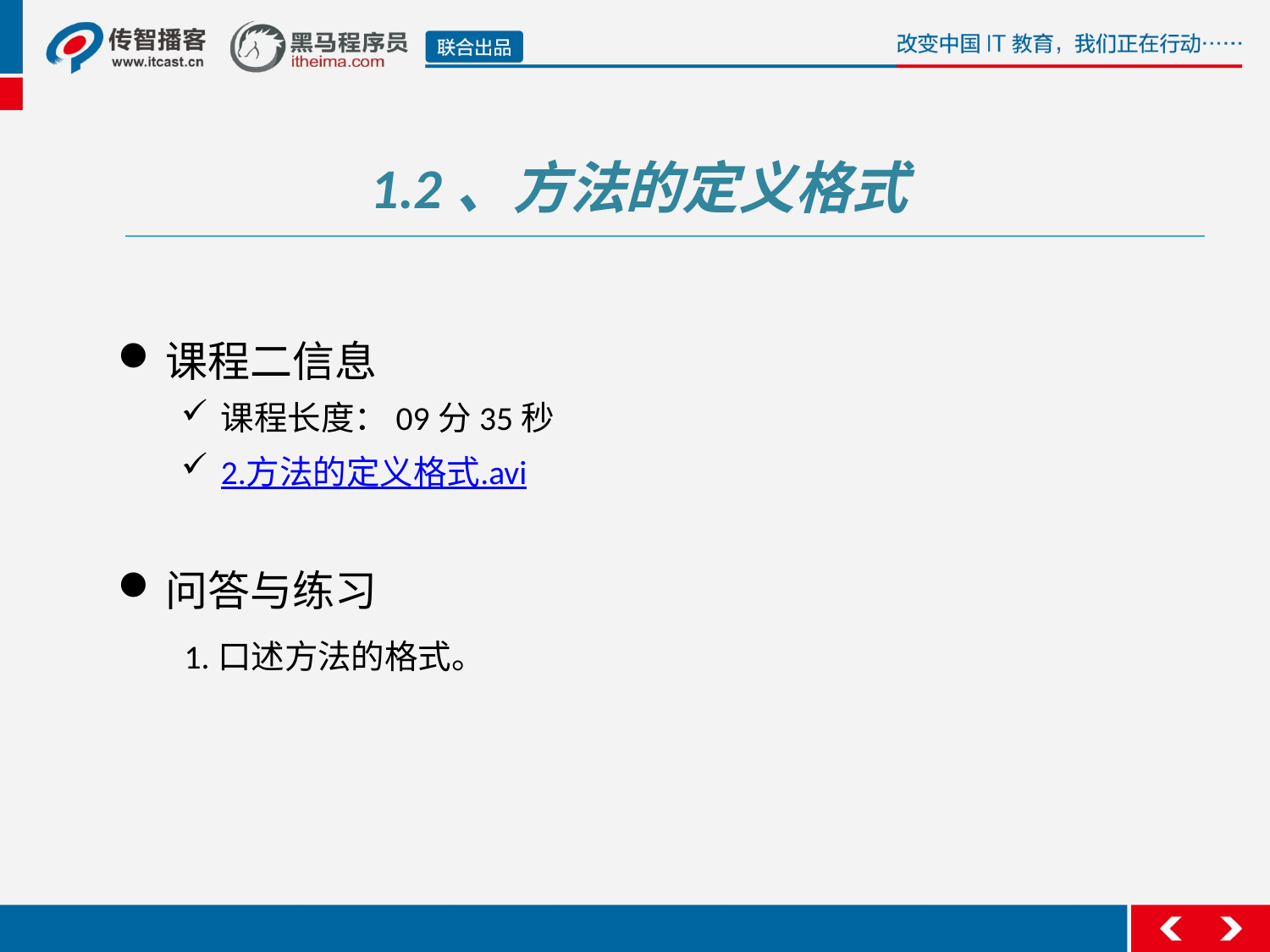

1.2、方法的定义格式

课程二信息
课程长度：09分35秒
2.方法的定义格式.avi

问答与练习
       1.口述方法的格式。